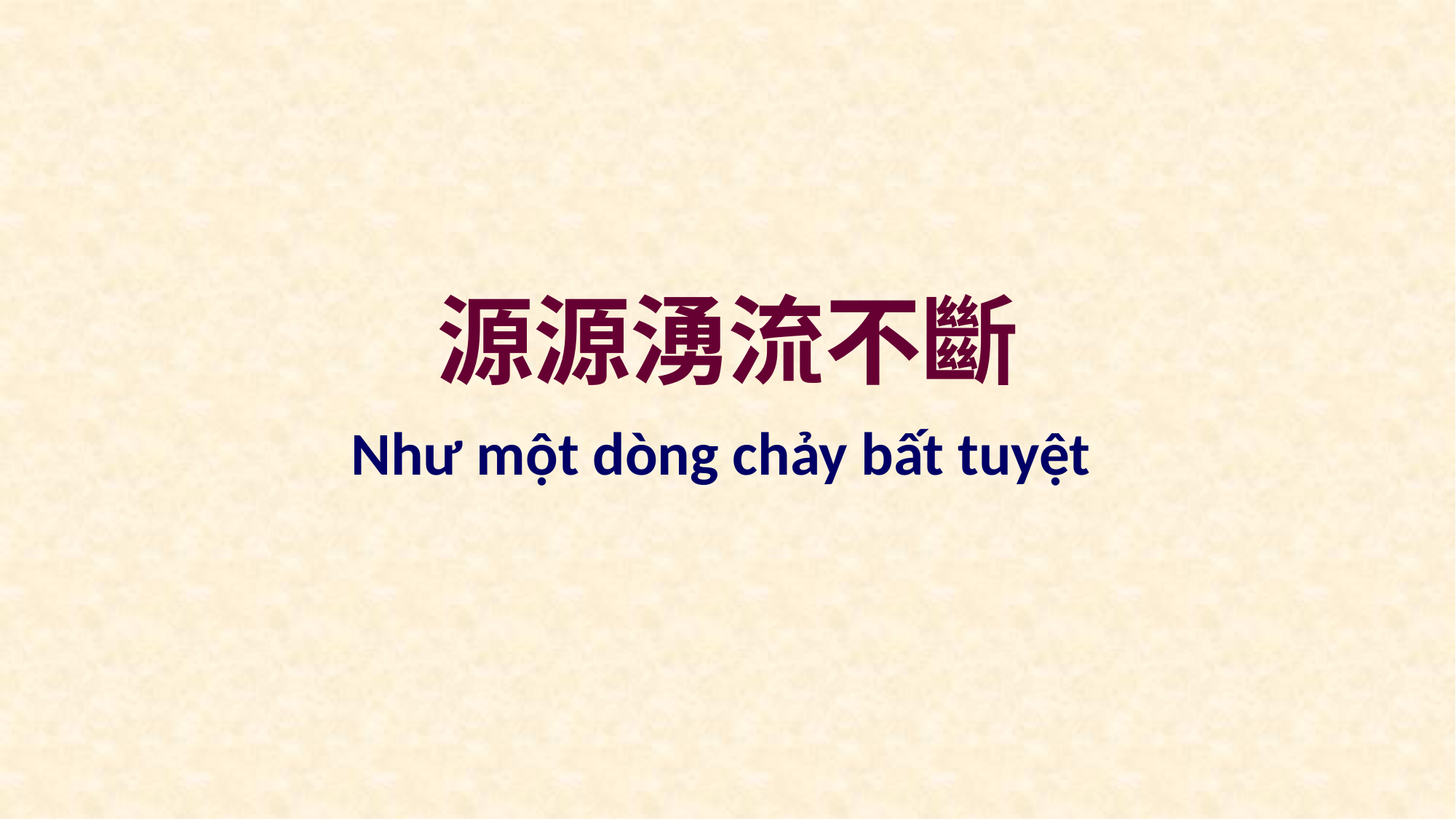

源源湧流不斷
Như một dòng chảy bất tuyệt